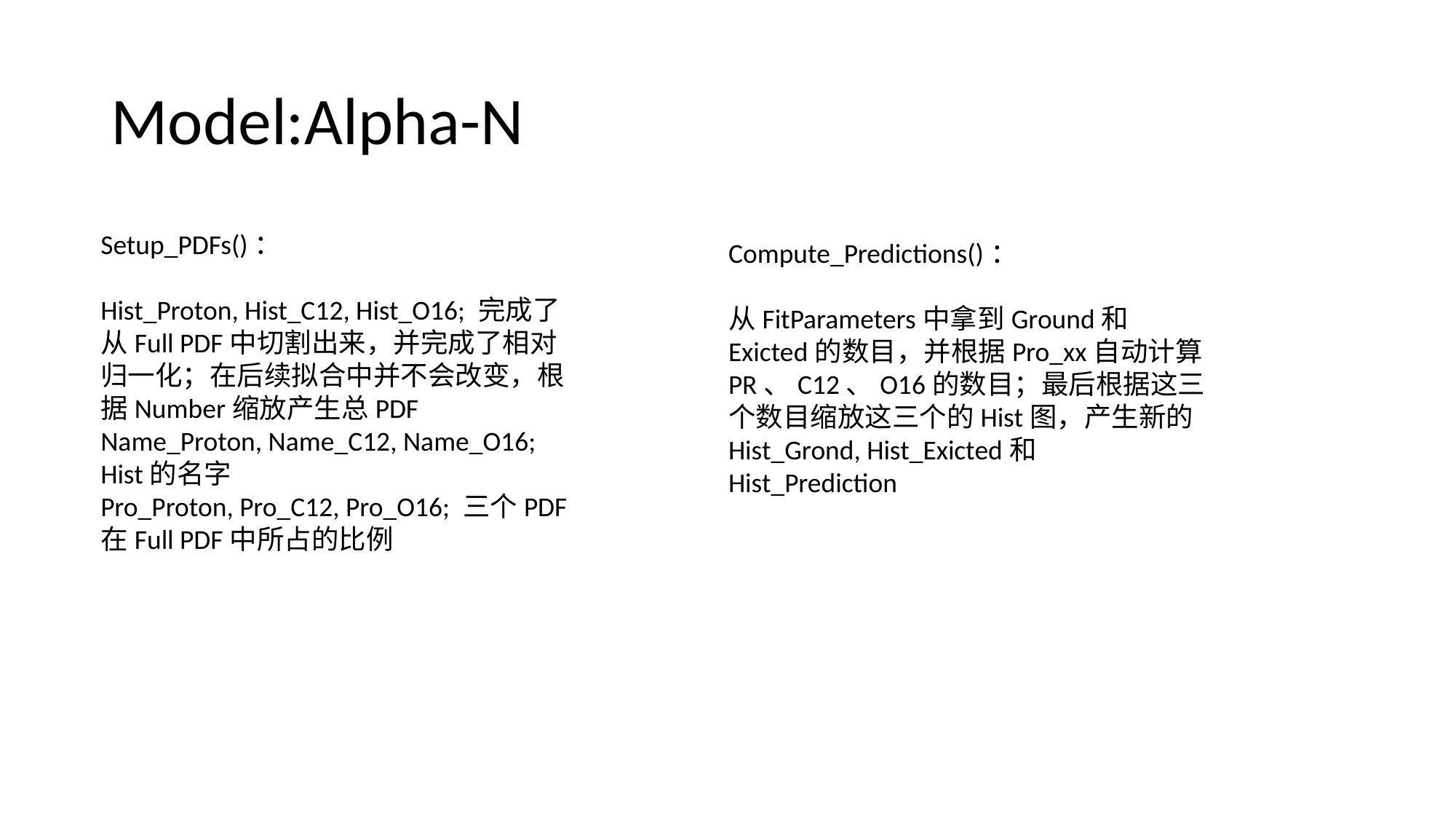

# Model:Alpha-N
Setup_PDFs()：

Hist_Proton, Hist_C12, Hist_O16; 完成了从Full PDF中切割出来，并完成了相对归一化；在后续拟合中并不会改变，根据Number缩放产生总PDF
Name_Proton, Name_C12, Name_O16; Hist的名字
Pro_Proton, Pro_C12, Pro_O16; 三个PDF在Full PDF中所占的比例

Compute_Predictions()：

从FitParameters中拿到Ground和Exicted的数目，并根据Pro_xx自动计算PR、C12、O16的数目；最后根据这三个数目缩放这三个的Hist图，产生新的Hist_Grond, Hist_Exicted和Hist_Prediction